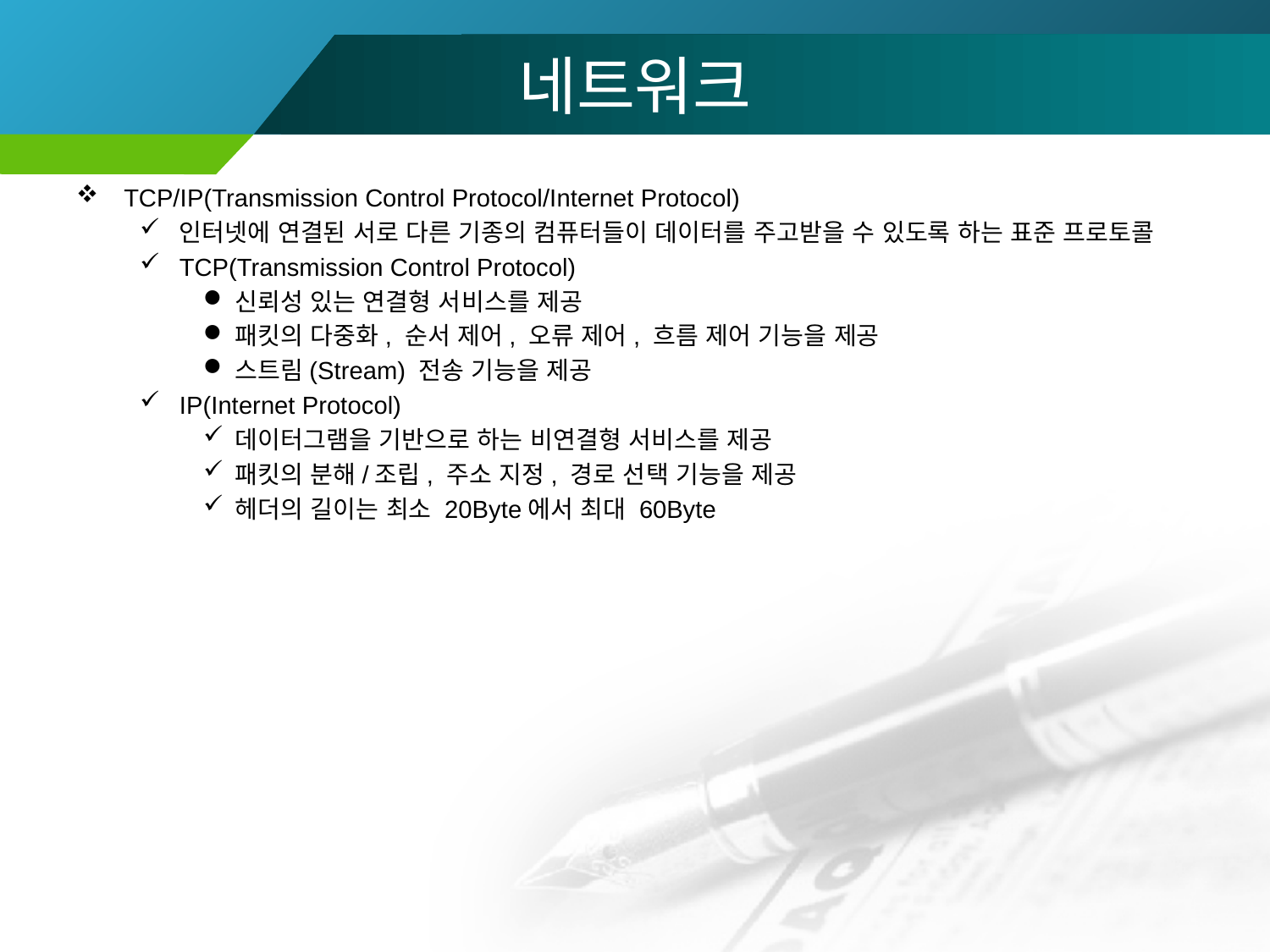

# 네트워크
TCP/IP(Transmission Control Protocol/Internet Protocol)
인터넷에 연결된 서로 다른 기종의 컴퓨터들이 데이터를 주고받을 수 있도록 하는 표준 프로토콜
TCP(Transmission Control Protocol)
신뢰성 있는 연결형 서비스를 제공
패킷의 다중화, 순서 제어, 오류 제어, 흐름 제어 기능을 제공
스트림(Stream) 전송 기능을 제공
IP(Internet Protocol)
데이터그램을 기반으로 하는 비연결형 서비스를 제공
패킷의 분해/조립, 주소 지정, 경로 선택 기능을 제공
헤더의 길이는 최소 20Byte에서 최대 60Byte